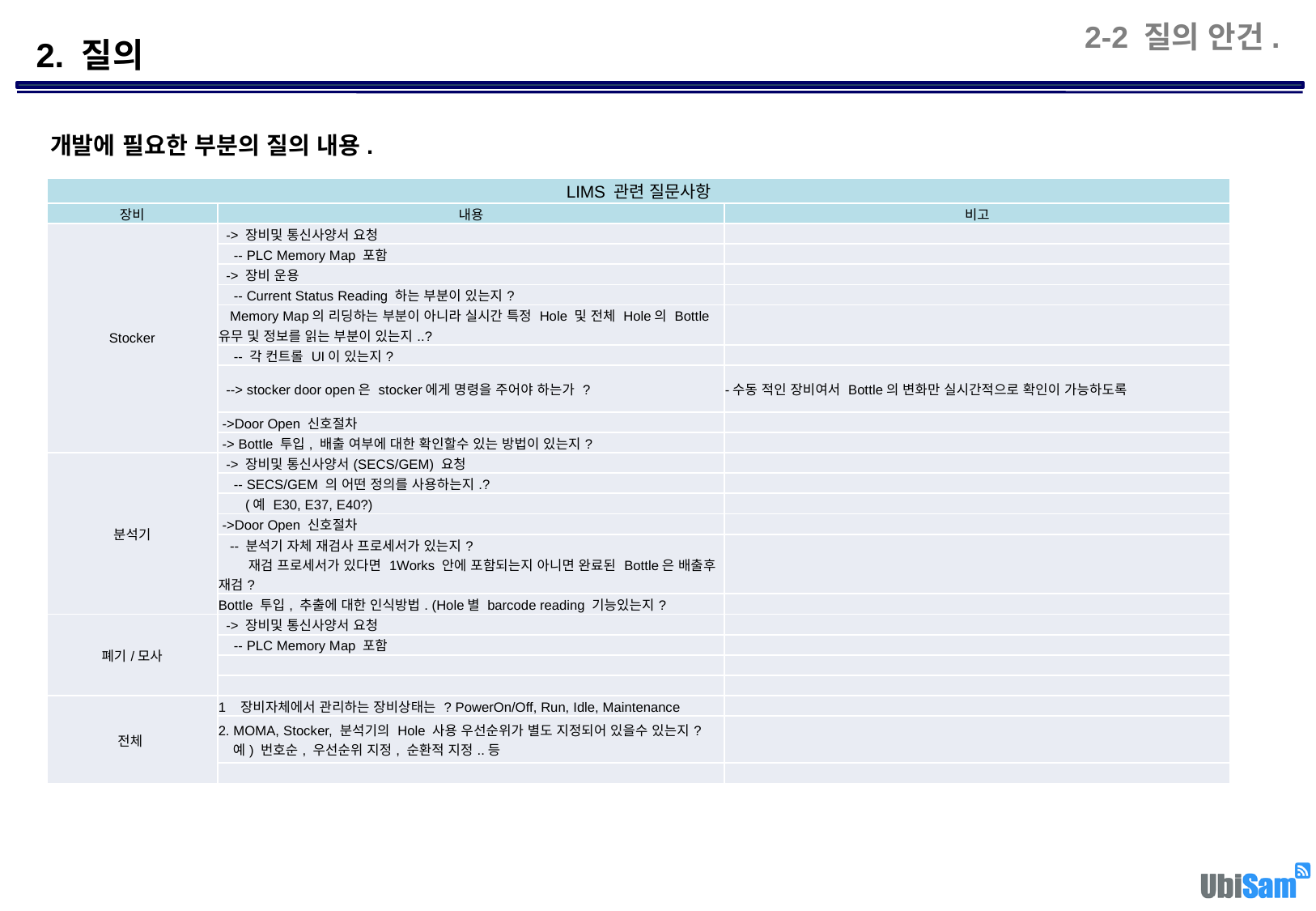

2-2 질의 안건.
2. 질의
개발에 필요한 부분의 질의 내용.
| LIMS 관련 질문사항 |  |  |
| --- | --- | --- |
| 장비 | 내용 | 비고 |
| Stocker | -> 장비및 통신사양서 요청 |  |
|  | -- PLC Memory Map 포함 |  |
|  | -> 장비 운용 |  |
|  | -- Current Status Reading 하는 부분이 있는지? |  |
|  | Memory Map의 리딩하는 부분이 아니라 실시간 특정 Hole 및 전체 Hole의 Bottle 유무 및 정보를 읽는 부분이 있는지..? |  |
|  | -- 각 컨트롤 UI이 있는지? |  |
|  | --> stocker door open은 stocker에게 명령을 주어야 하는가 ? | -수동 적인 장비여서 Bottle의 변화만 실시간적으로 확인이 가능하도록 |
|  | ->Door Open 신호절차 |  |
|  | -> Bottle 투입, 배출 여부에 대한 확인할수 있는 방법이 있는지? |  |
| 분석기 | -> 장비및 통신사양서(SECS/GEM) 요청 |  |
|  | -- SECS/GEM 의 어떤 정의를 사용하는지.? |  |
|  | (예 E30, E37, E40?) |  |
|  | ->Door Open 신호절차 |  |
|  | -- 분석기 자체 재검사 프로세서가 있는지? 재검 프로세서가 있다면 1Works 안에 포함되는지 아니면 완료된 Bottle은 배출후 재검? |  |
|  | Bottle 투입, 추출에 대한 인식방법. (Hole별 barcode reading 기능있는지? |  |
| 폐기/모사 | -> 장비및 통신사양서 요청 |  |
|  | -- PLC Memory Map 포함 |  |
|  |  |  |
|  |  |  |
| 전체 | 1 장비자체에서 관리하는 장비상태는 ? PowerOn/Off, Run, Idle, Maintenance |  |
|  | 2. MOMA, Stocker, 분석기의 Hole 사용 우선순위가 별도 지정되어 있을수 있는지? 예) 번호순, 우선순위 지정, 순환적 지정..등 |  |
|  |  |  |